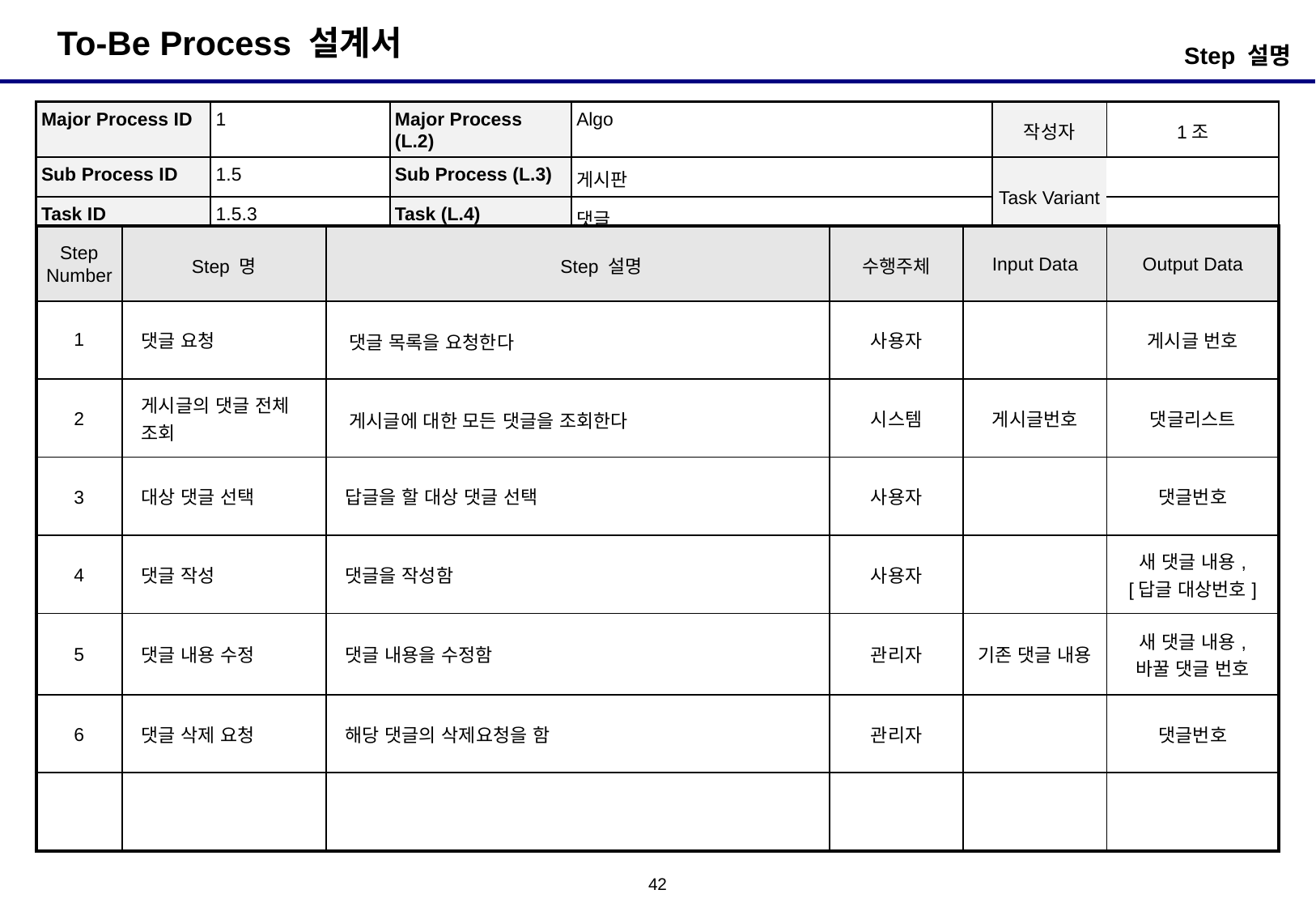

Step 설명
| Major Process ID | 1 | Major Process (L.2) | Algo | 작성자 | 1조 |
| --- | --- | --- | --- | --- | --- |
| Sub Process ID | 1.5 | Sub Process (L.3) | 게시판 | Task Variant |  |
| Task ID | 1.5.3 | Task (L.4) | 댓글 |  |  |
| Step Number | Step 명 | Step 설명 | 수행주체 | Input Data | Output Data |
| --- | --- | --- | --- | --- | --- |
| 1 | 댓글 요청 | 댓글 목록을 요청한다 | 사용자 |  | 게시글 번호 |
| 2 | 게시글의 댓글 전체 조회 | 게시글에 대한 모든 댓글을 조회한다 | 시스템 | 게시글번호 | 댓글리스트 |
| 3 | 대상 댓글 선택 | 답글을 할 대상 댓글 선택 | 사용자 |  | 댓글번호 |
| 4 | 댓글 작성 | 댓글을 작성함 | 사용자 |  | 새 댓글 내용, [답글 대상번호] |
| 5 | 댓글 내용 수정 | 댓글 내용을 수정함 | 관리자 | 기존 댓글 내용 | 새 댓글 내용, 바꿀 댓글 번호 |
| 6 | 댓글 삭제 요청 | 해당 댓글의 삭제요청을 함 | 관리자 |  | 댓글번호 |
|  |  |  |  |  |  |